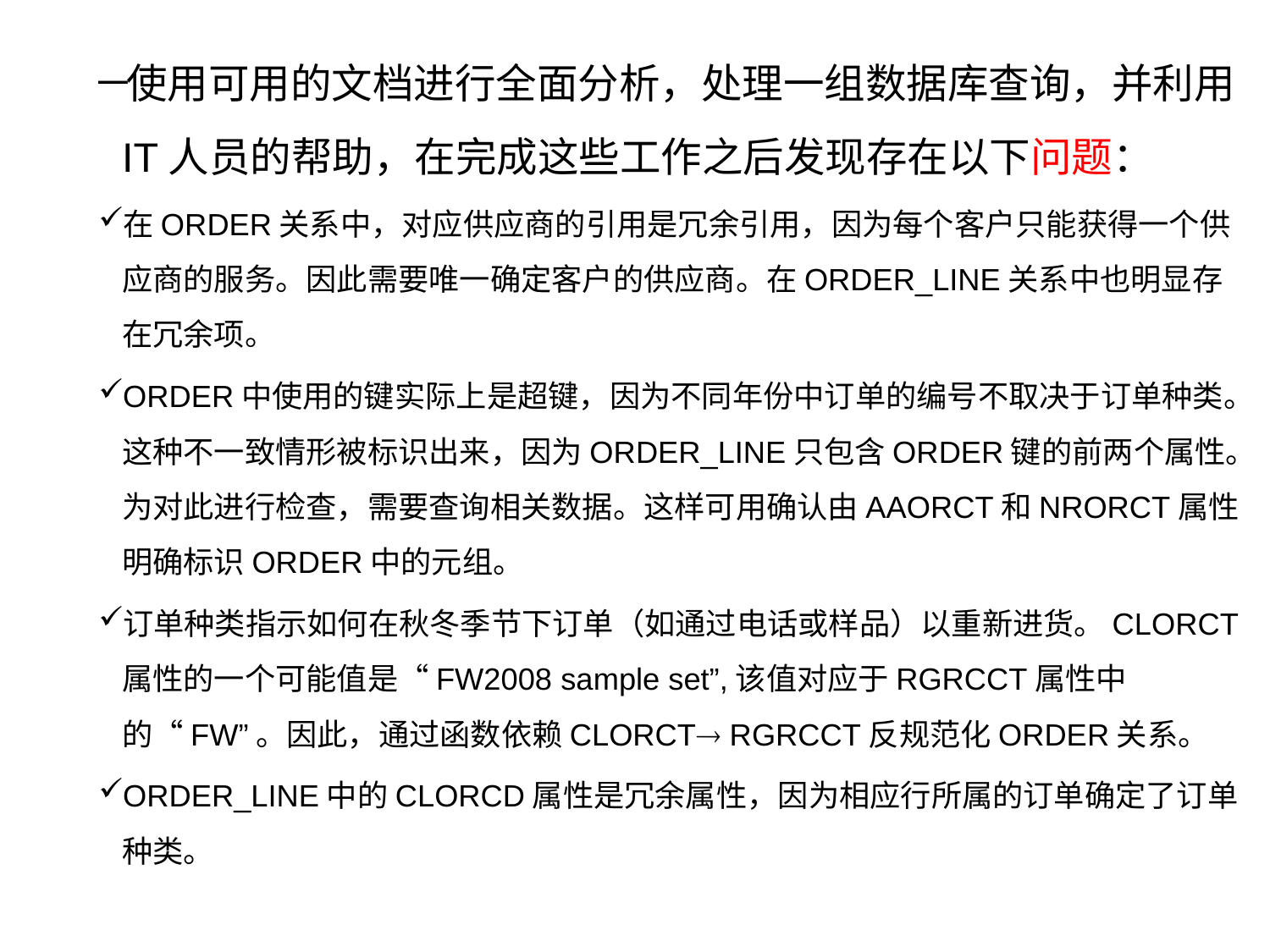

使用可用的文档进行全面分析，处理一组数据库查询，并利用IT人员的帮助，在完成这些工作之后发现存在以下问题：
在ORDER关系中，对应供应商的引用是冗余引用，因为每个客户只能获得一个供应商的服务。因此需要唯一确定客户的供应商。在ORDER_LINE关系中也明显存在冗余项。
ORDER中使用的键实际上是超键，因为不同年份中订单的编号不取决于订单种类。这种不一致情形被标识出来，因为ORDER_LINE只包含ORDER键的前两个属性。为对此进行检查，需要查询相关数据。这样可用确认由AAORCT和NRORCT属性明确标识ORDER中的元组。
订单种类指示如何在秋冬季节下订单（如通过电话或样品）以重新进货。CLORCT属性的一个可能值是“FW2008 sample set”,该值对应于RGRCCT属性中的“FW”。因此，通过函数依赖CLORCT→ RGRCCT反规范化ORDER关系。
ORDER_LINE中的CLORCD属性是冗余属性，因为相应行所属的订单确定了订单种类。
13